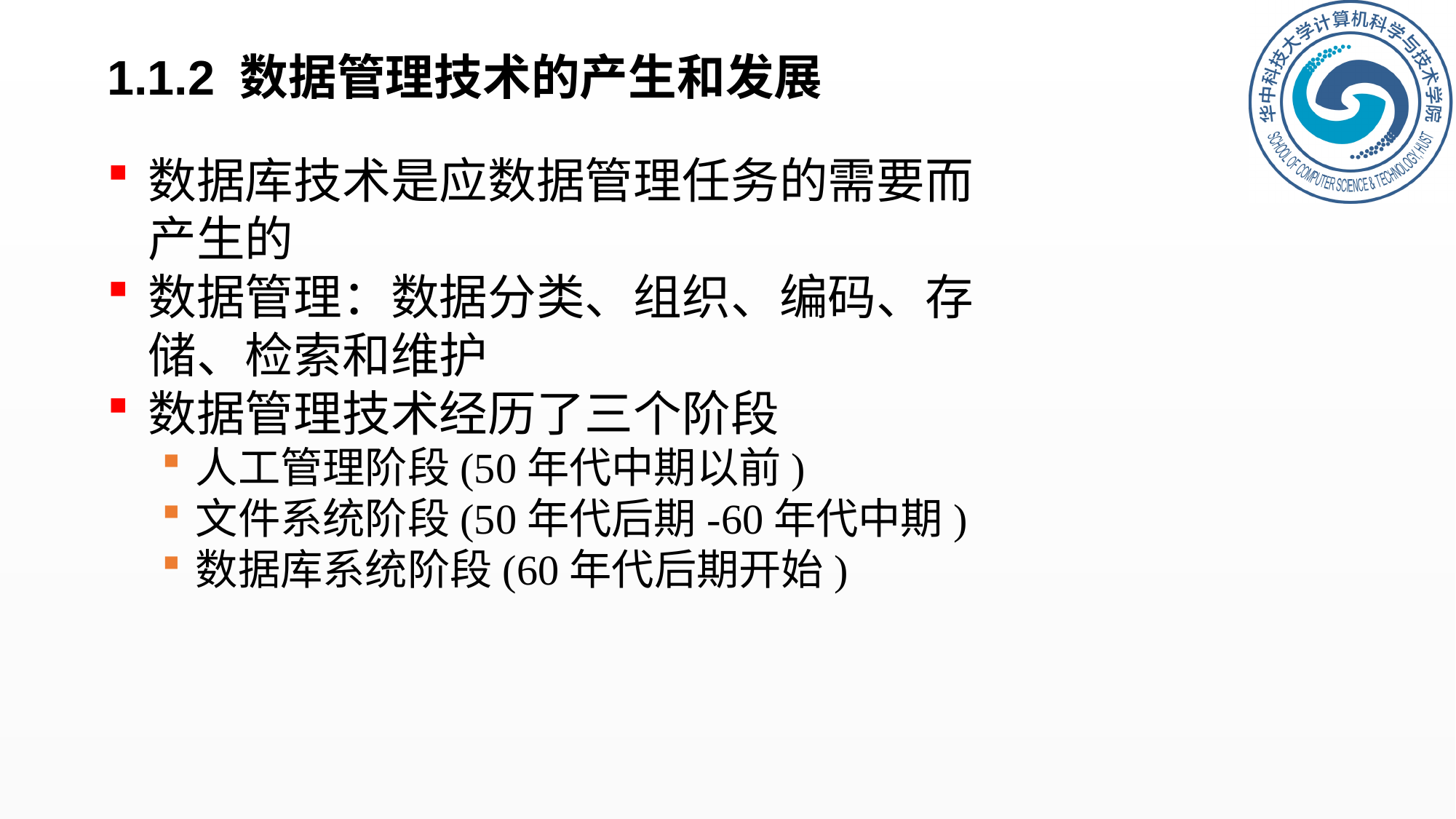

1.1.2 数据管理技术的产生和发展
数据库技术是应数据管理任务的需要而产生的
数据管理：数据分类、组织、编码、存储、检索和维护
数据管理技术经历了三个阶段
人工管理阶段(50年代中期以前)
文件系统阶段(50年代后期-60年代中期)
数据库系统阶段(60年代后期开始)